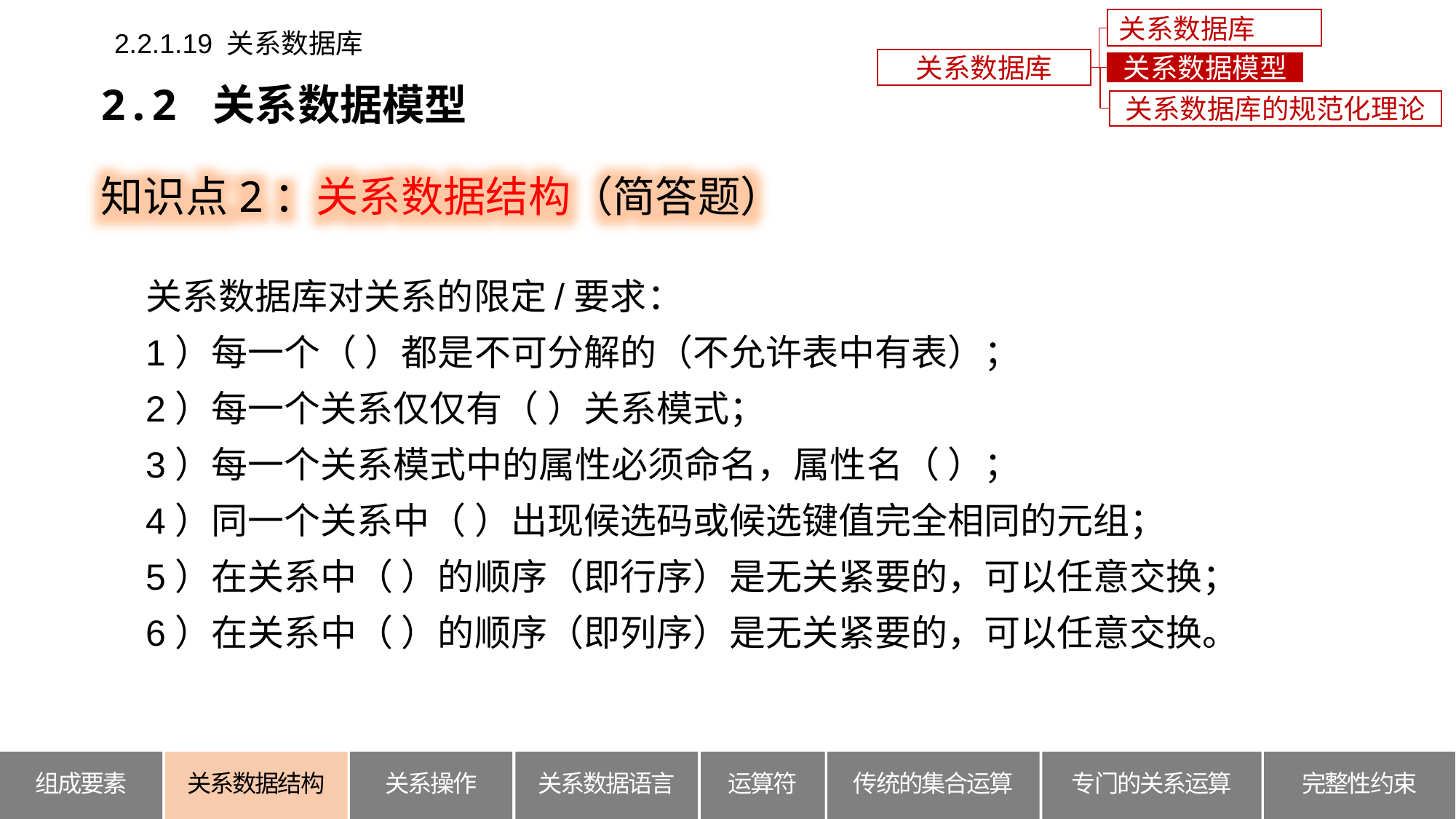

关系数据库概述
2.2.1.19 关系数据库
关系数据库
关系数据模型
2.2 关系数据模型
关系数据库的规范化理论
知识点2：关系数据结构（简答题）
关系数据库对关系的限定/要求：
1）每一个（ ）都是不可分解的（不允许表中有表）；
2）每一个关系仅仅有（ ）关系模式；
3）每一个关系模式中的属性必须命名，属性名（ ）；
4）同一个关系中（ ）出现候选码或候选键值完全相同的元组；
5）在关系中（ ）的顺序（即行序）是无关紧要的，可以任意交换；
6）在关系中（ ）的顺序（即列序）是无关紧要的，可以任意交换。
关系数据结构
组成要素
关系操作
关系数据语言
运算符
传统的集合运算
专门的关系运算
完整性约束